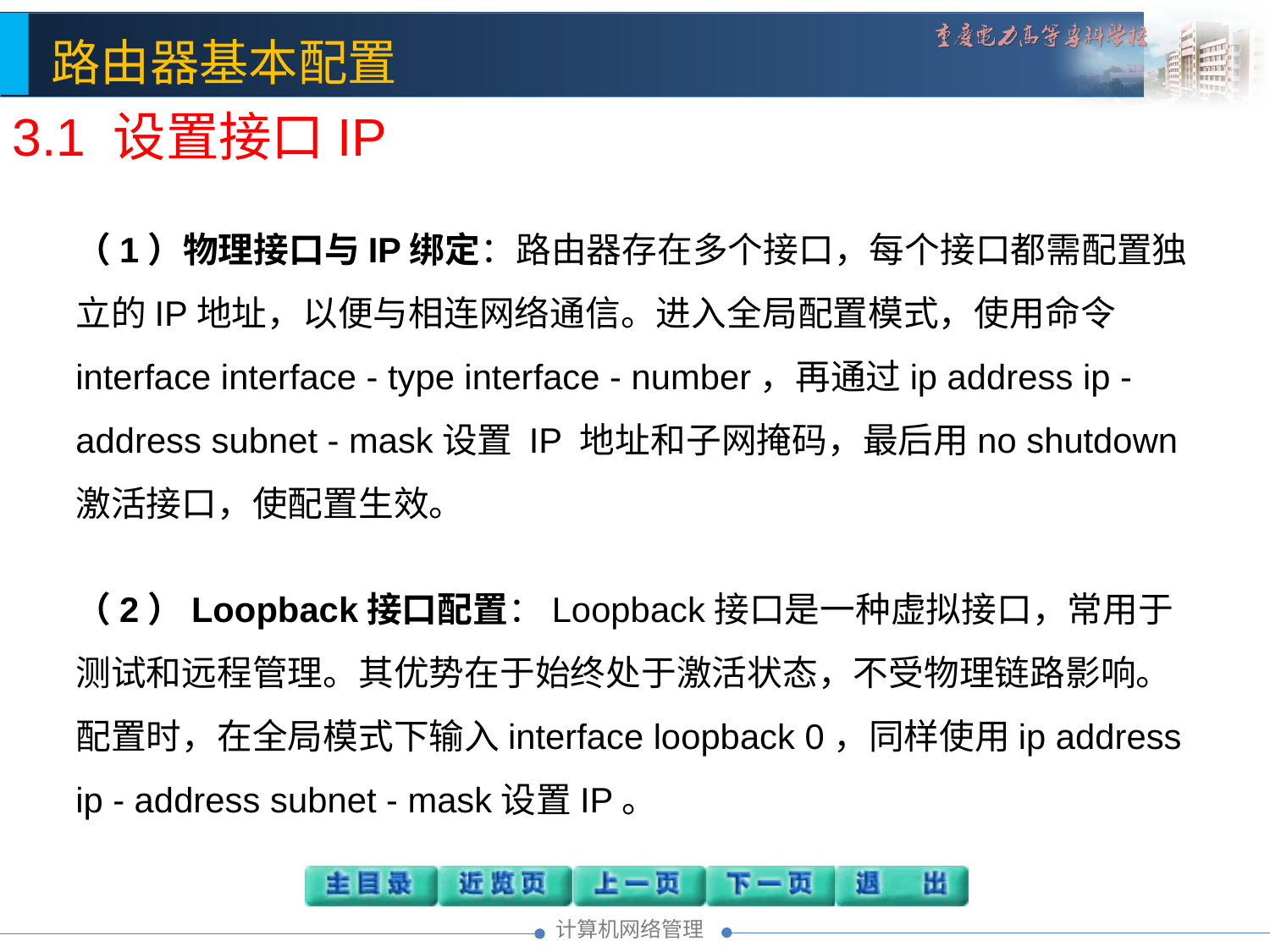

3.1 设置接口IP
（1）物理接口与IP绑定：路由器存在多个接口，每个接口都需配置独立的IP地址，以便与相连网络通信。进入全局配置模式，使用命令interface interface - type interface - number，再通过ip address ip - address subnet - mask设置 IP 地址和子网掩码，最后用no shutdown激活接口，使配置生效。
（2）Loopback接口配置：Loopback接口是一种虚拟接口，常用于测试和远程管理。其优势在于始终处于激活状态，不受物理链路影响。配置时，在全局模式下输入interface loopback 0，同样使用ip address ip - address subnet - mask设置IP。